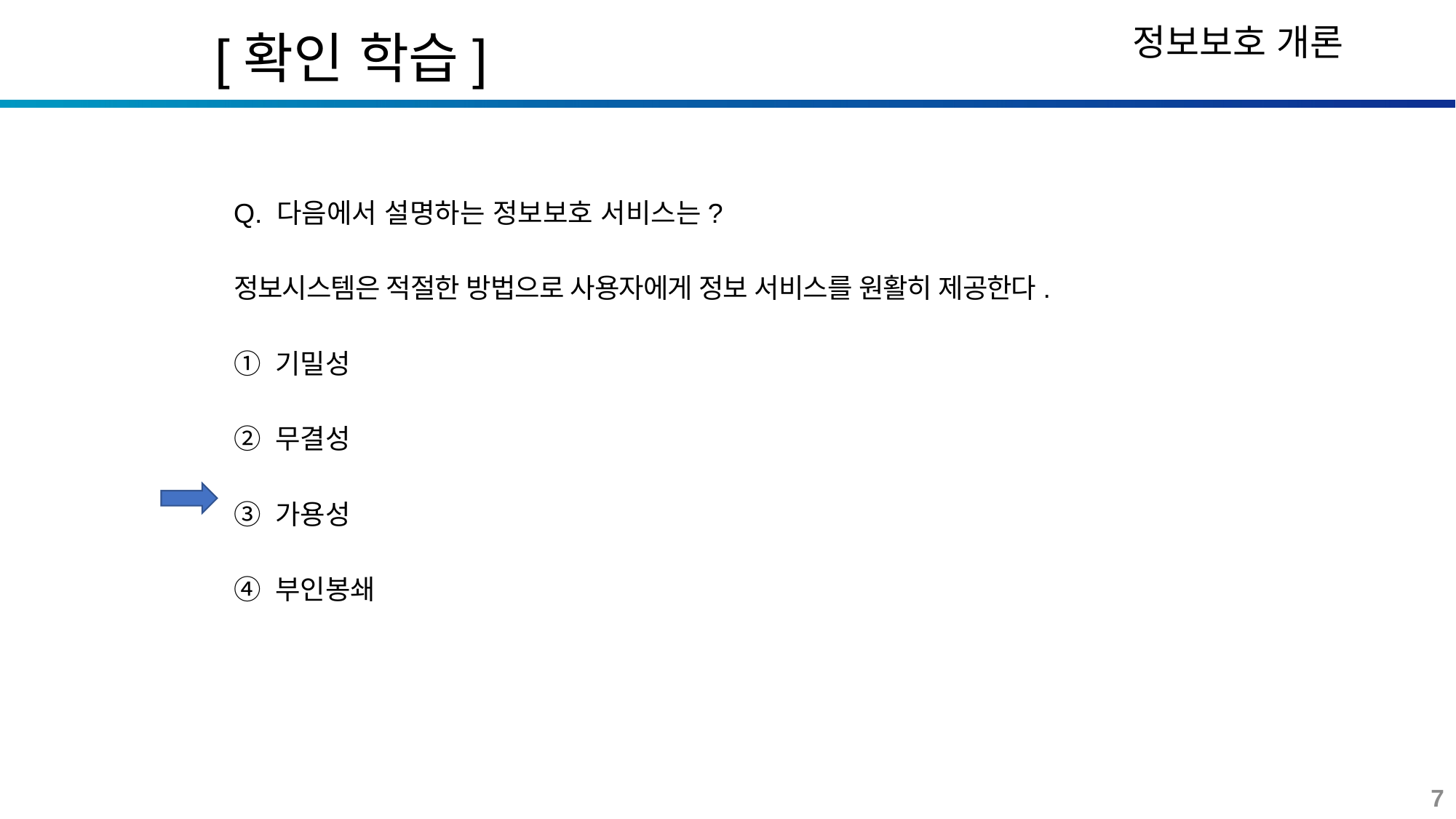

[확인 학습]
Q. 다음에서 설명하는 정보보호 서비스는?
정보시스템은 적절한 방법으로 사용자에게 정보 서비스를 원활히 제공한다.
① 기밀성
② 무결성
③ 가용성
④ 부인봉쇄

7